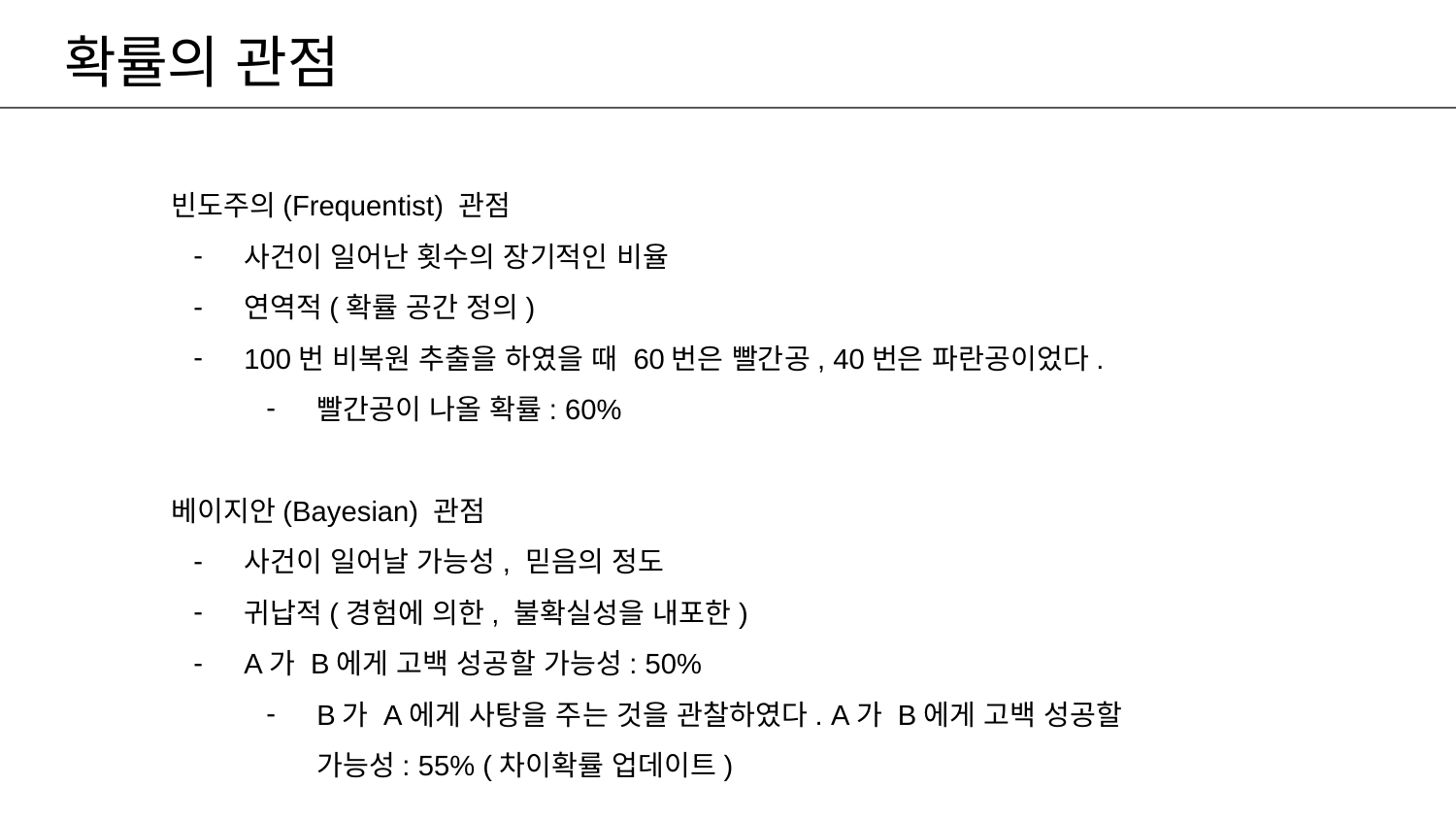

# 확률의 관점
빈도주의(Frequentist) 관점
사건이 일어난 횟수의 장기적인 비율
연역적(확률 공간 정의)
100번 비복원 추출을 하였을 때 60번은 빨간공, 40번은 파란공이었다.
빨간공이 나올 확률: 60%

베이지안(Bayesian) 관점
사건이 일어날 가능성, 믿음의 정도
귀납적(경험에 의한, 불확실성을 내포한)
A가 B에게 고백 성공할 가능성: 50%
B가 A에게 사탕을 주는 것을 관찰하였다. A가 B에게 고백 성공할 가능성: 55% (차이확률 업데이트)